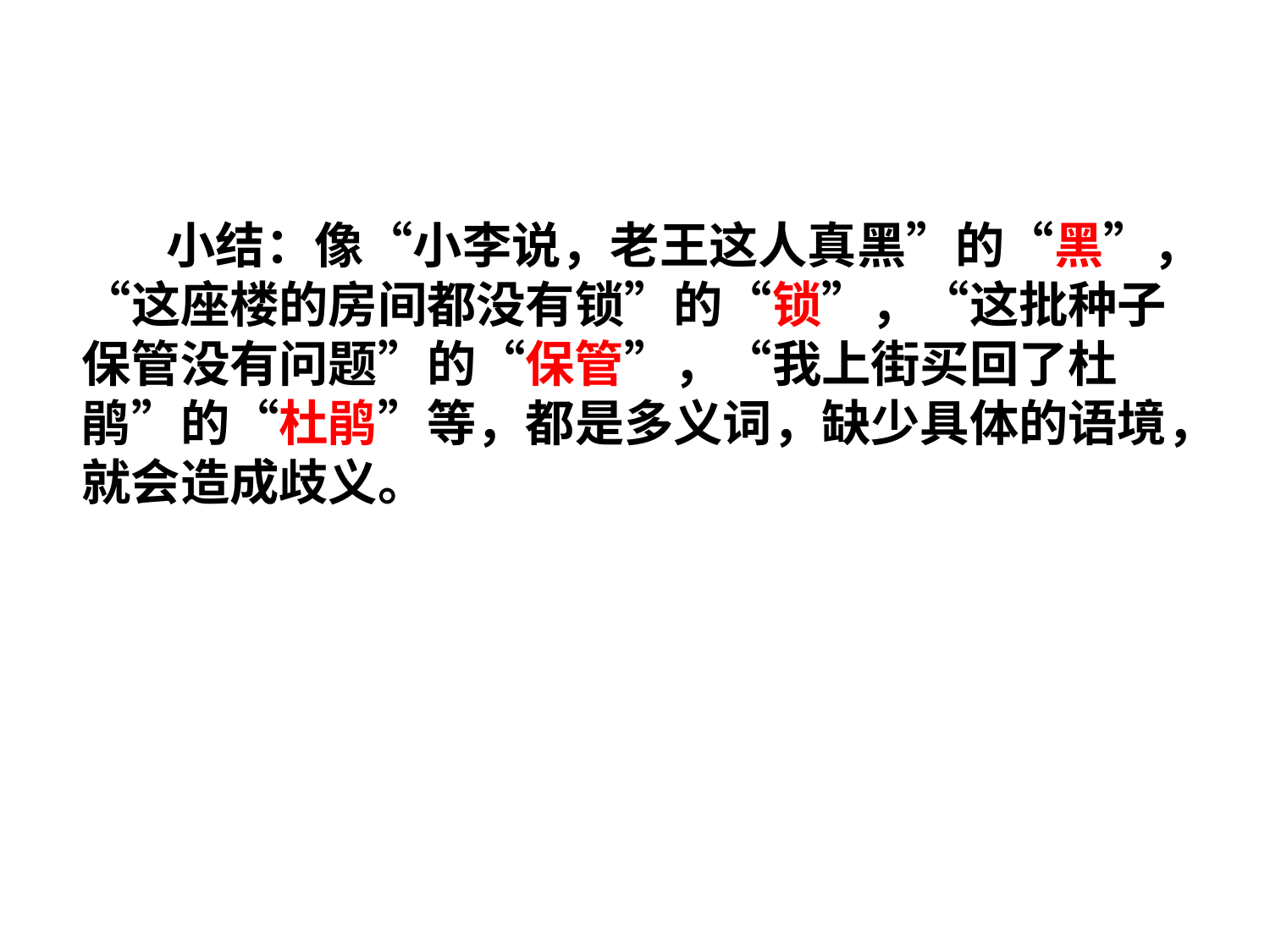

小结：像“小李说，老王这人真黑”的“黑”，“这座楼的房间都没有锁”的“锁”，“这批种子保管没有问题”的“保管”，“我上街买回了杜鹃”的“杜鹃”等，都是多义词，缺少具体的语境，就会造成歧义。